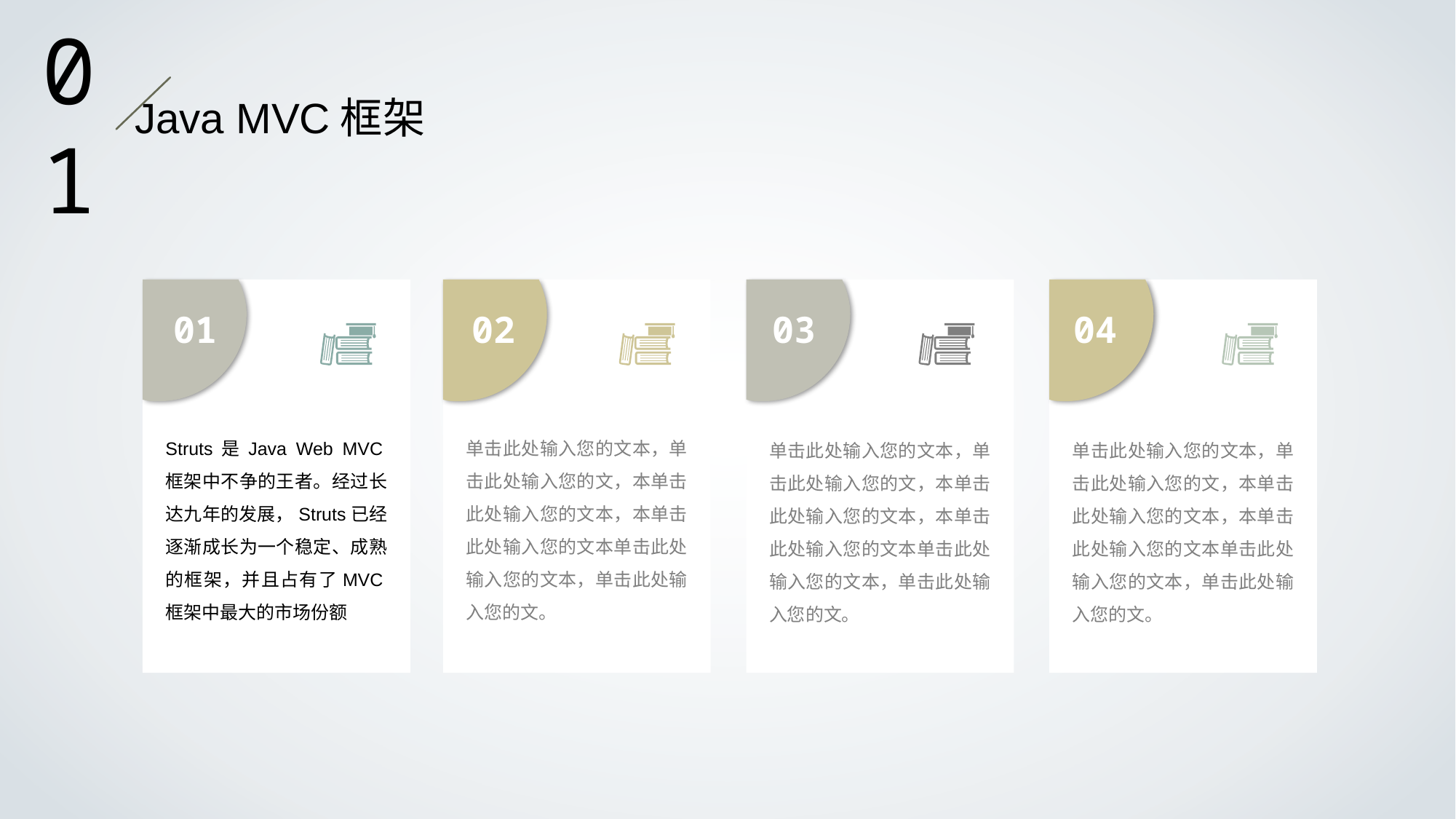

01
Java MVC框架

01

Struts是Java Web MVC框架中不争的王者。经过长达九年的发展，Struts已经逐渐成长为一个稳定、成熟的框架，并且占有了MVC框架中最大的市场份额

02

单击此处输入您的文本，单击此处输入您的文，本单击此处输入您的文本，本单击此处输入您的文本单击此处输入您的文本，单击此处输入您的文。

03

单击此处输入您的文本，单击此处输入您的文，本单击此处输入您的文本，本单击此处输入您的文本单击此处输入您的文本，单击此处输入您的文。

04

单击此处输入您的文本，单击此处输入您的文，本单击此处输入您的文本，本单击此处输入您的文本单击此处输入您的文本，单击此处输入您的文。